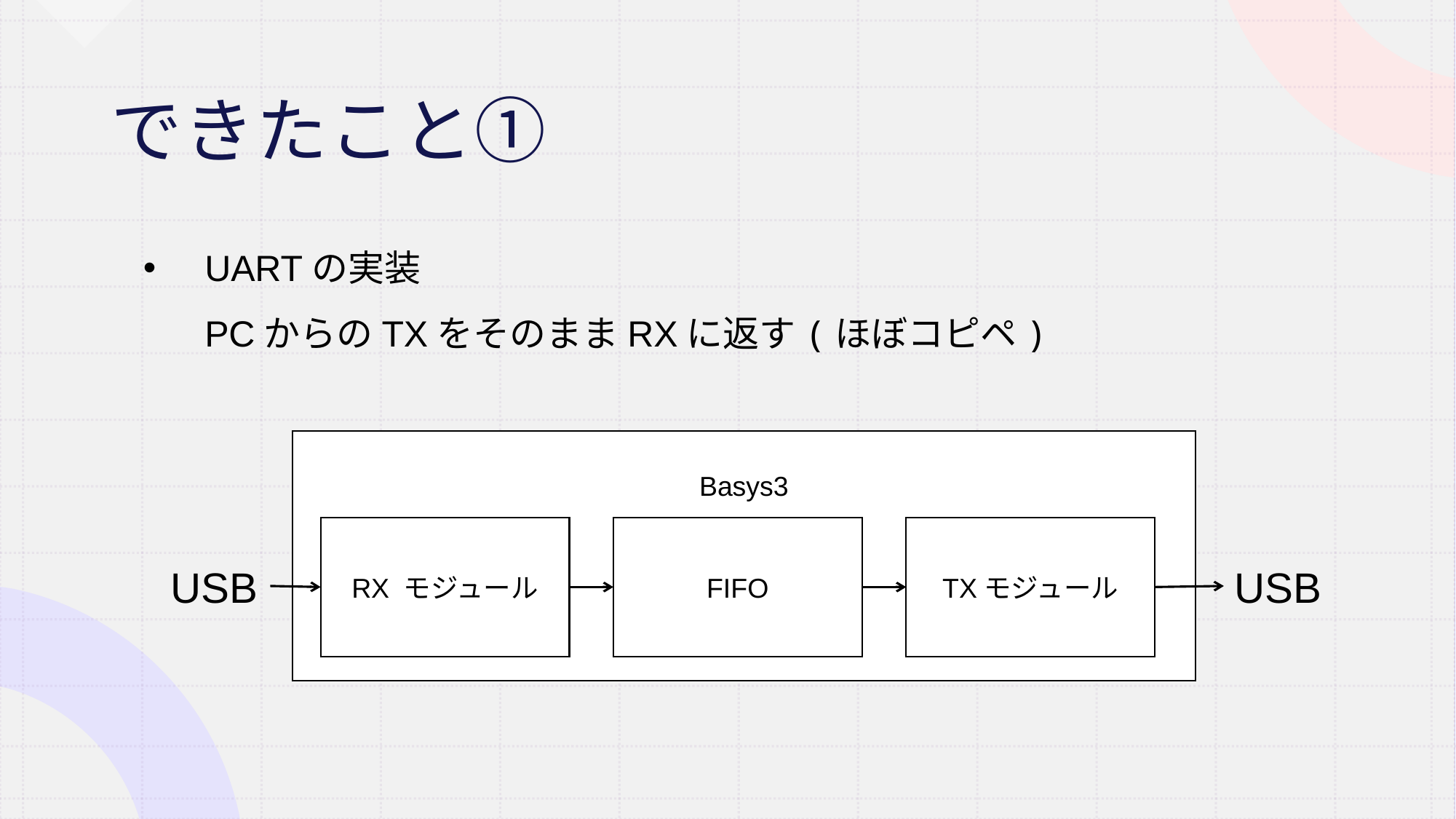

# できたこと①
UARTの実装
PCからのTXをそのままRXに返す(ほぼコピペ)
Basys3
RX モジュール
FIFO
TXモジュール
USB
USB